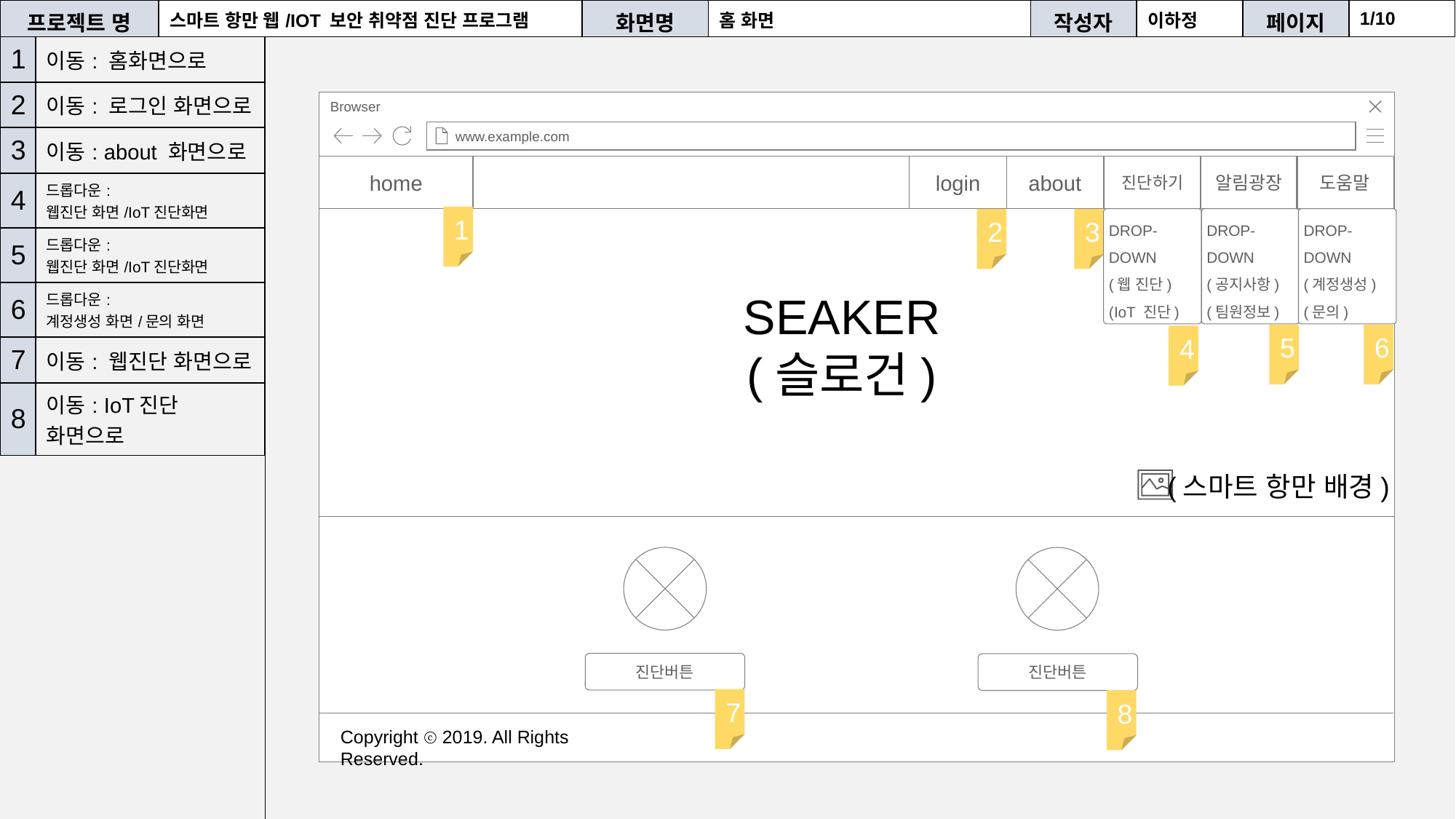

| 프로젝트 명 | 스마트 항만 웹/IOT 보안 취약점 진단 프로그램 | 화면명 | 홈 화면 | 작성자 | 이하정 | 페이지 | 1/10 |
| --- | --- | --- | --- | --- | --- | --- | --- |
| 1 | 이동: 홈화면으로 |
| --- | --- |
| 2 | 이동: 로그인 화면으로 |
| 3 | 이동: about 화면으로 |
| 4 | 드롭다운: 웹진단 화면/IoT진단화면 |
| 5 | 드롭다운: 웹진단 화면/IoT진단화면 |
| 6 | 드롭다운: 계정생성 화면/문의 화면 |
| 7 | 이동: 웹진단 화면으로 |
| 8 | 이동: IoT진단 화면으로 |
|  |  |
Browser

www.example.com

login
about
진단하기
알림광장
도움말
home
1
DROP-DOWN
(웹 진단)
(IoT 진단)
DROP-DOWN
(공지사항)
(팀원정보)
DROP-DOWN
(계정생성)
(문의)

2
3
SEAKER
(슬로건)
5
6
4
(스마트 항만 배경)

진단버튼
진단버튼
7
8
Copyright ⓒ 2019. All Rights Reserved.